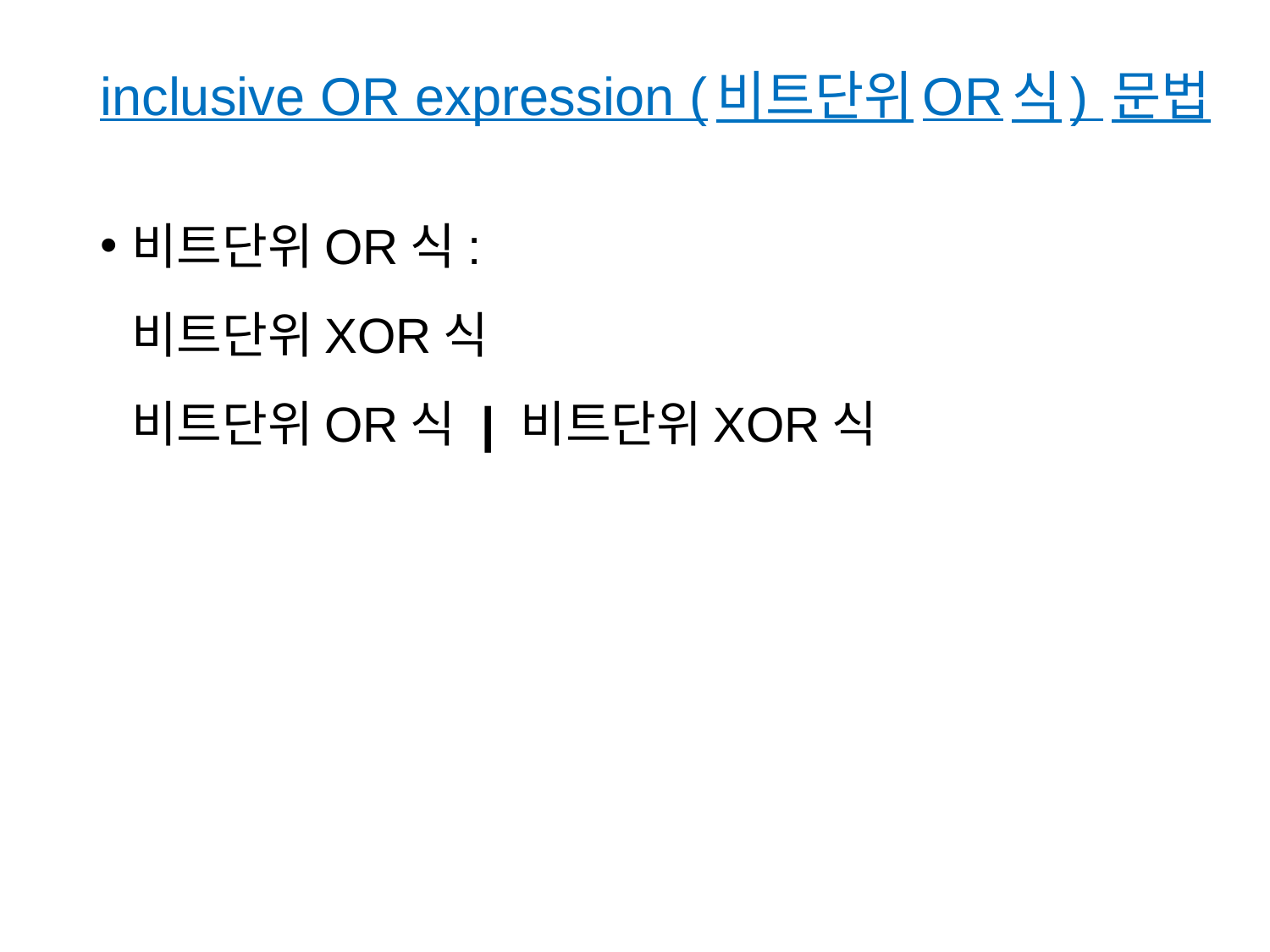

# inclusive OR expression (비트단위OR식) 문법
비트단위OR식:
비트단위XOR식
비트단위OR식 | 비트단위XOR식